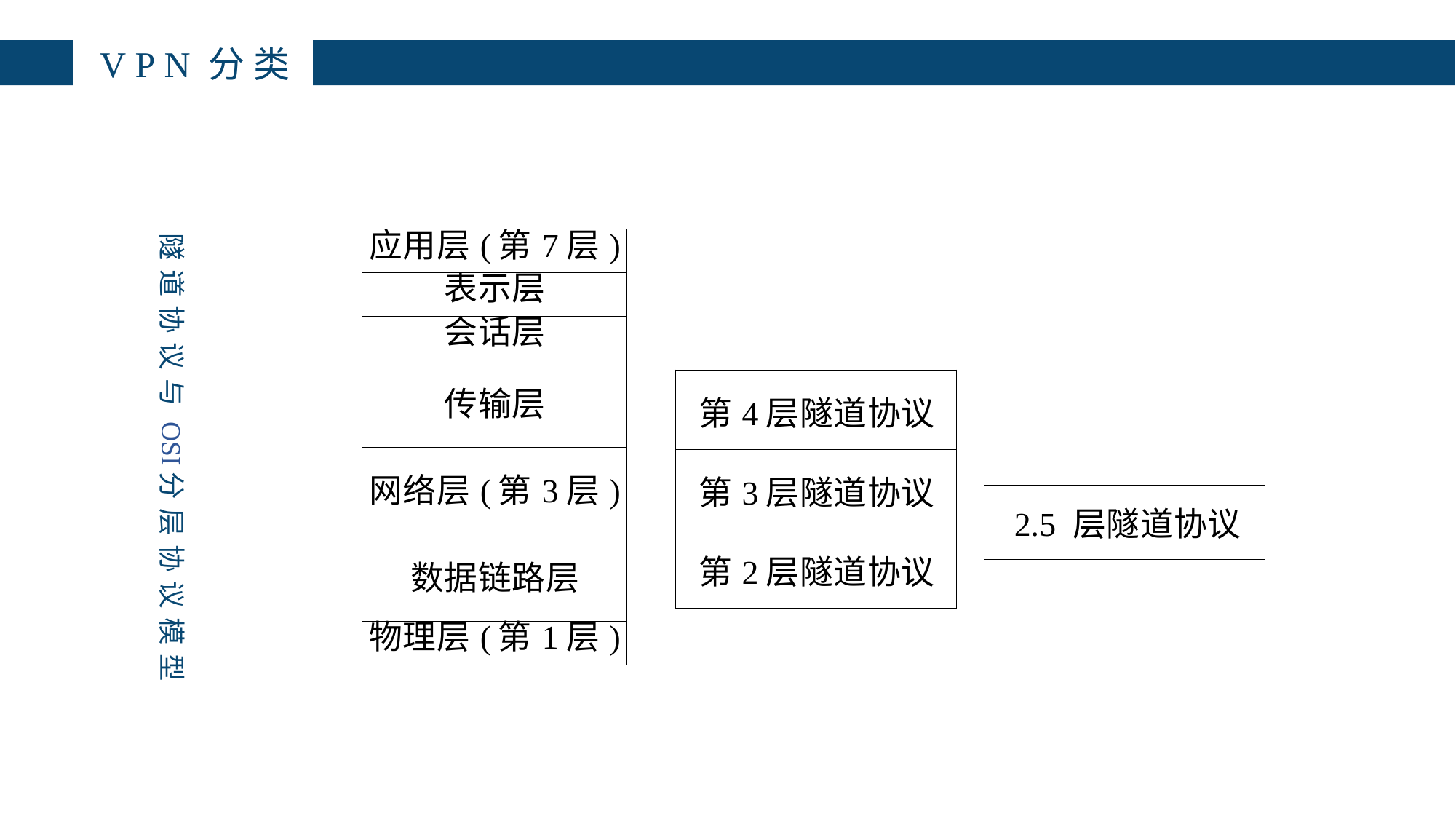

# VPN分类
隧道协议与OSI分层协议模型

| 应用层(第7层) |
| --- |
| 表示层 |
| 会话层 |
| 传输层 |
| 网络层(第3层) |
| 数据链路层 |
| 物理层(第1层) |
| 第4层隧道协议 |
| --- |
| 第3层隧道协议 |
| 第2层隧道协议 |
2.5 层隧道协议